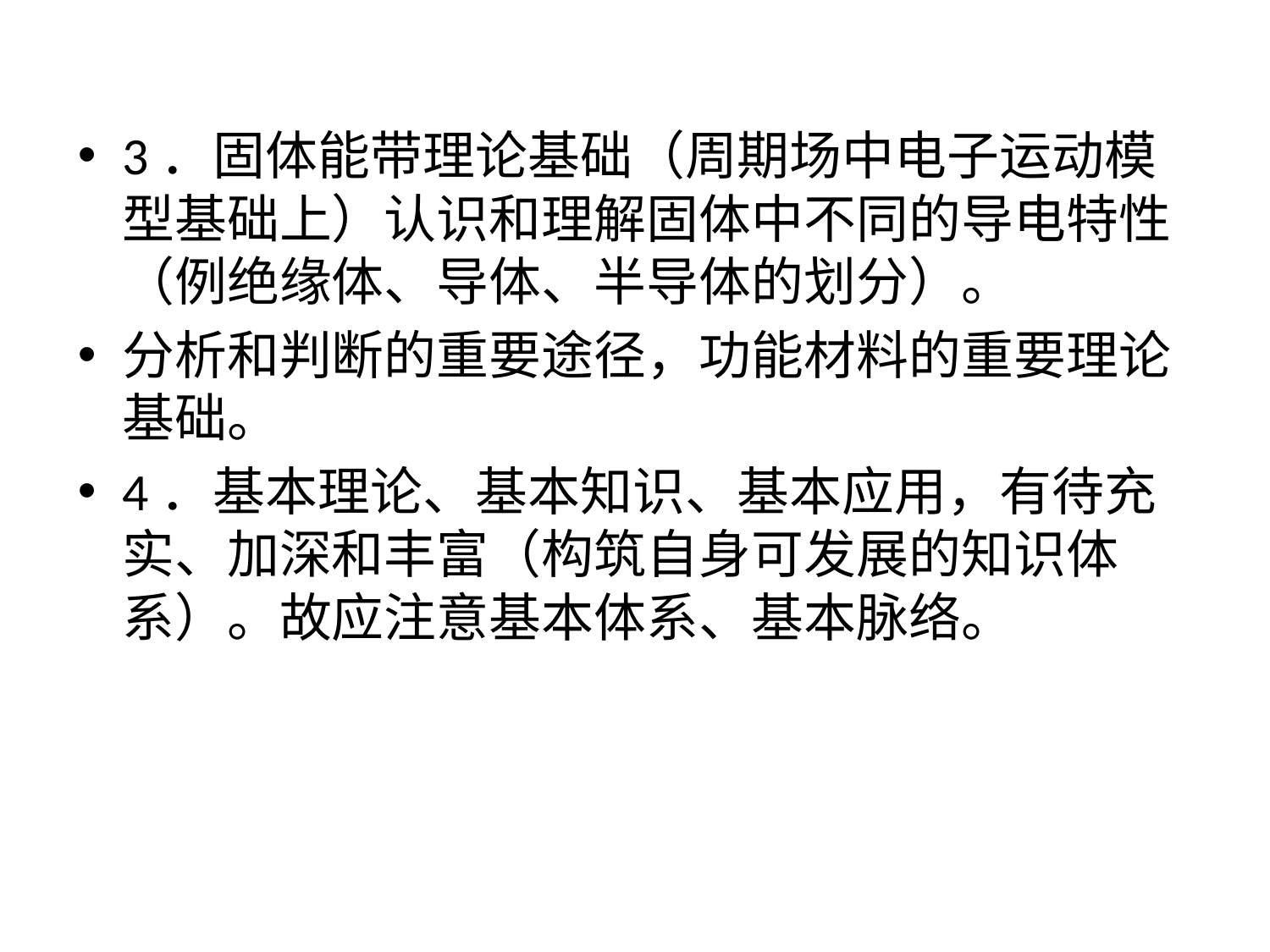

3．固体能带理论基础（周期场中电子运动模型基础上）认识和理解固体中不同的导电特性（例绝缘体、导体、半导体的划分）。
分析和判断的重要途径，功能材料的重要理论基础。
4．基本理论、基本知识、基本应用，有待充实、加深和丰富（构筑自身可发展的知识体系）。故应注意基本体系、基本脉络。